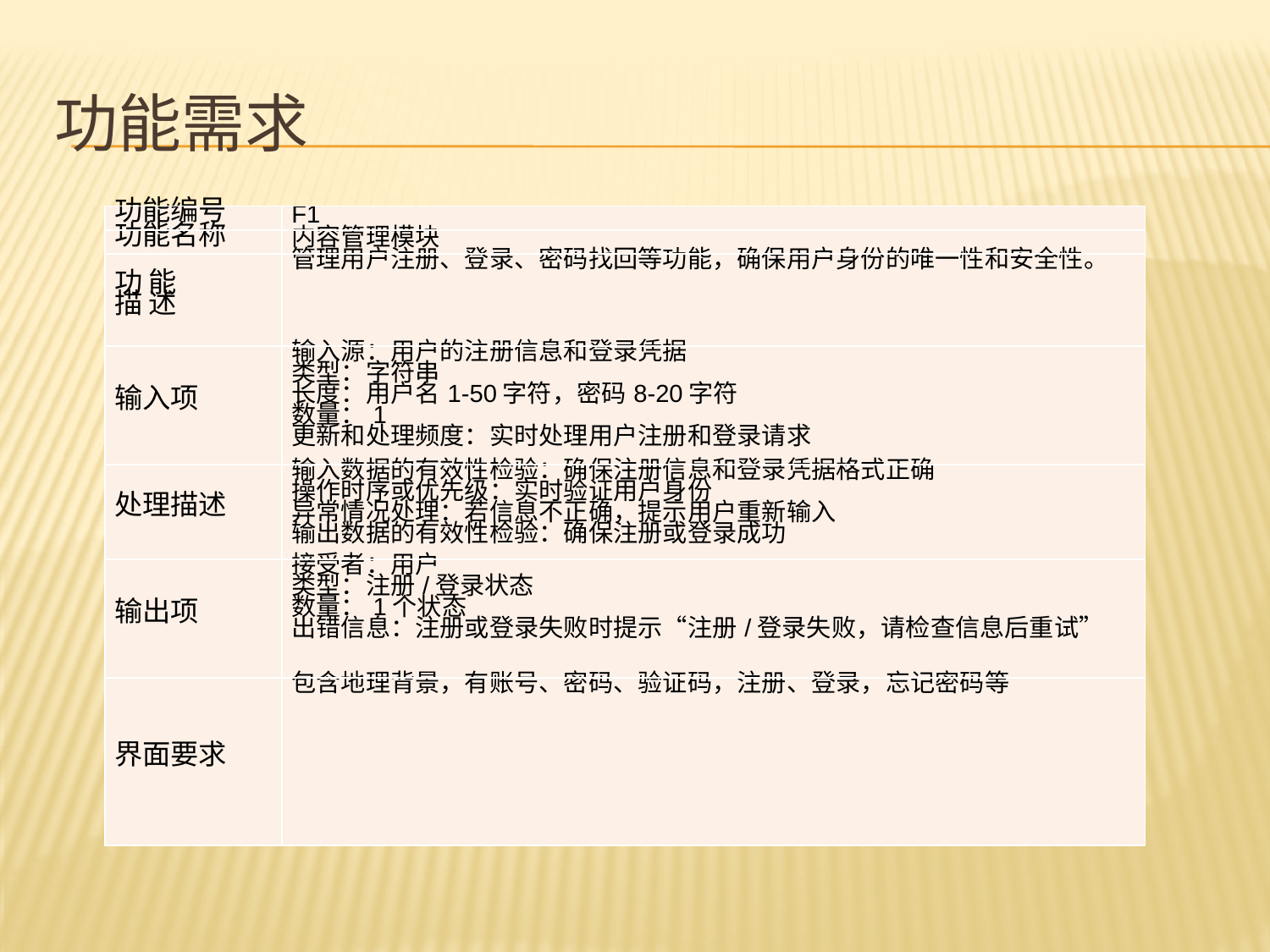

# 功能需求
| 功能编号 | F1 |
| --- | --- |
| 功能名称 | 内容管理模块 |
| 功 能 描 述 | 管理用户注册、登录、密码找回等功能，确保用户身份的唯一性和安全性。 |
| 输入项 | 输入源：用户的注册信息和登录凭据 类型：字符串 长度：用户名1-50字符，密码8-20字符 数量：1 更新和处理频度：实时处理用户注册和登录请求 |
| 处理描述 | 输入数据的有效性检验：确保注册信息和登录凭据格式正确 操作时序或优先级：实时验证用户身份 异常情况处理：若信息不正确，提示用户重新输入 输出数据的有效性检验：确保注册或登录成功 |
| 输出项 | 接受者：用户 类型：注册/登录状态 数量：1个状态 出错信息：注册或登录失败时提示“注册/登录失败，请检查信息后重试” |
| 界面要求 | 包含地理背景，有账号、密码、验证码，注册、登录，忘记密码等 |